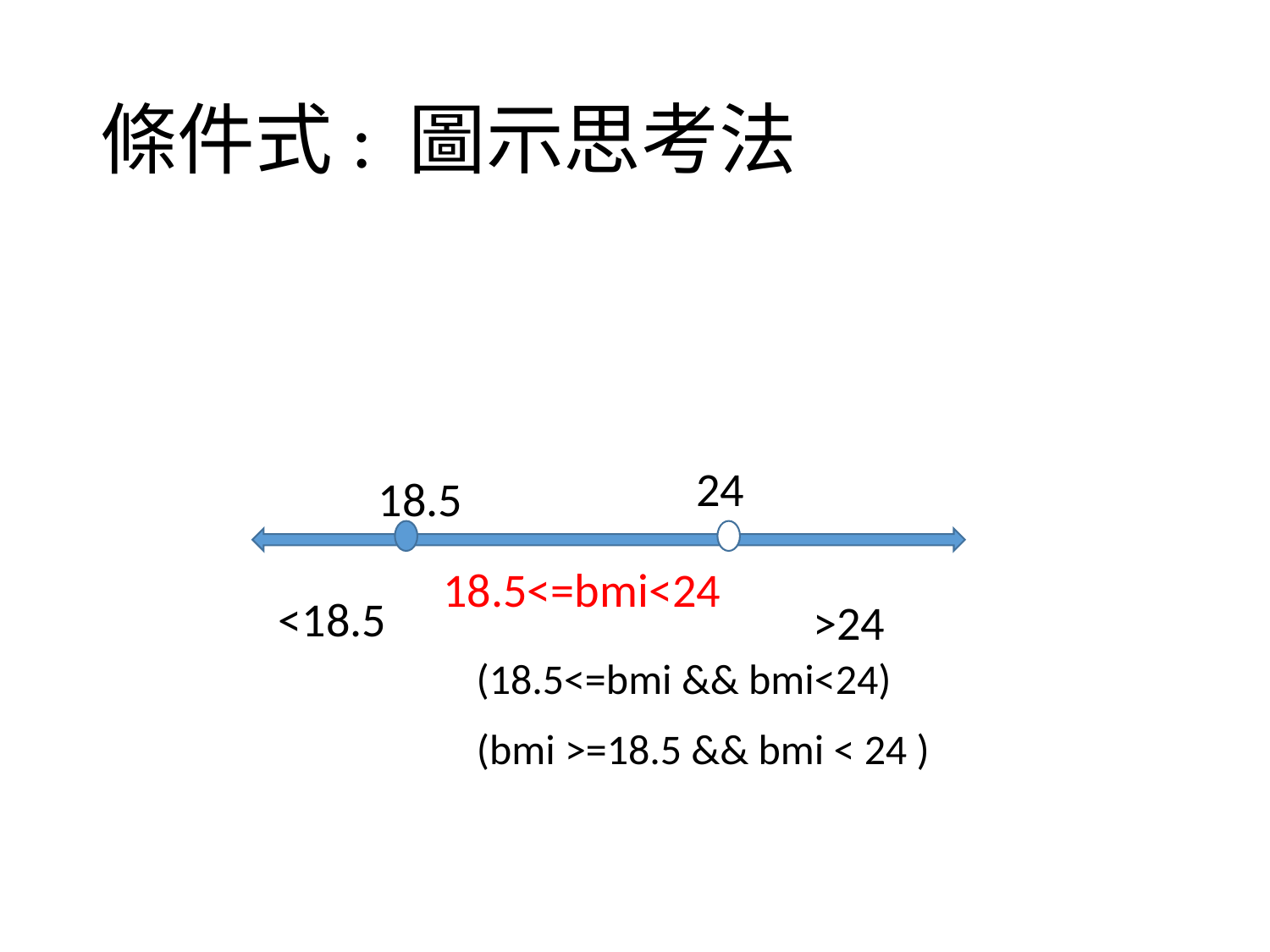

# 條件式: 圖示思考法

24
18.5

18.5<=bmi<24
<18.5
>24
(18.5<=bmi && bmi<24)
(bmi >=18.5 && bmi < 24 )